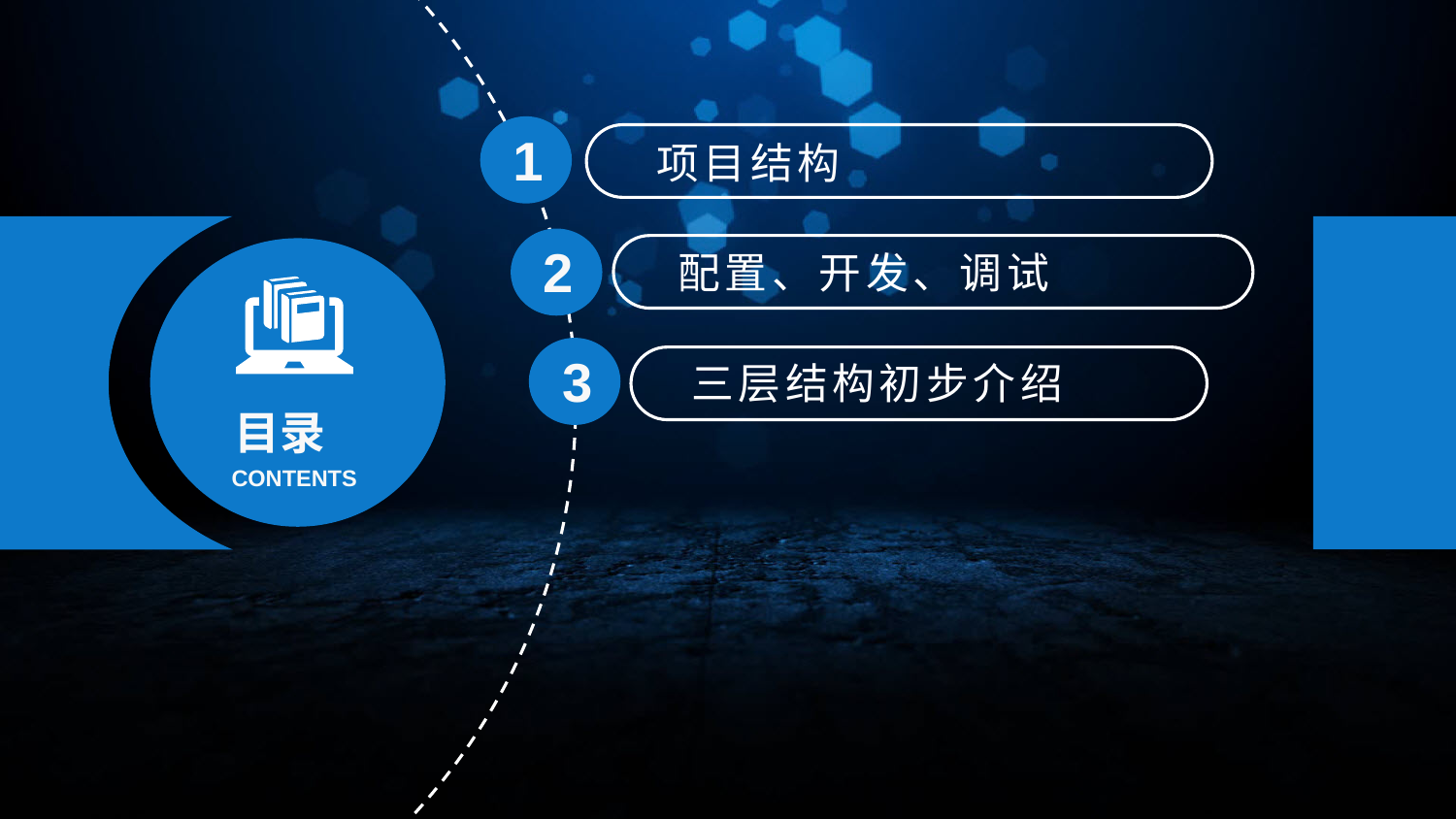

1

项目结构

2

配置、开发、调试

3

三层结构初步介绍
目录
CONTENTS